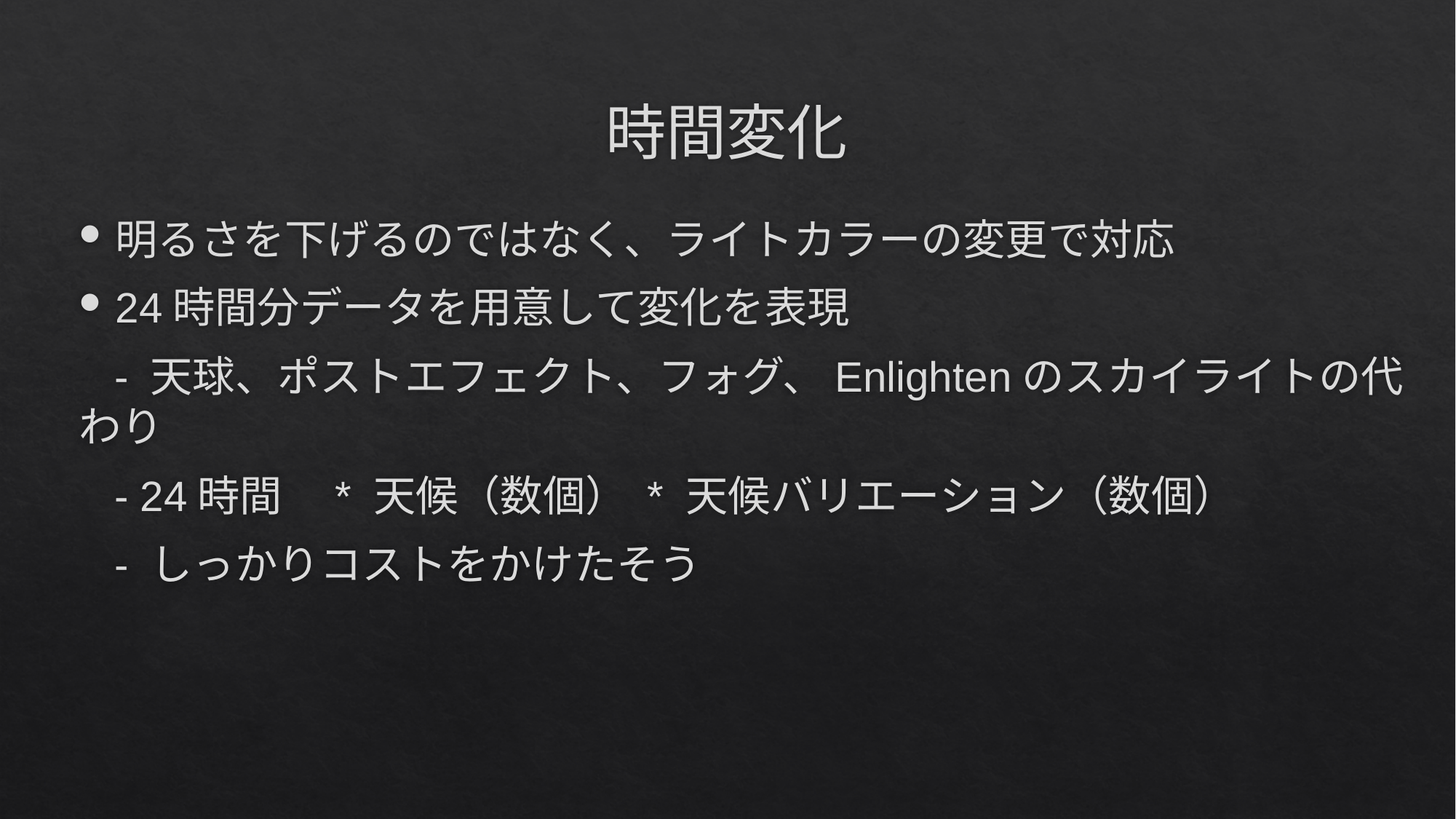

# 時間変化
明るさを下げるのではなく、ライトカラーの変更で対応
24時間分データを用意して変化を表現
   - 天球、ポストエフェクト、フォグ、Enlightenのスカイライトの代わり
   - 24時間　* 天候（数個） * 天候バリエーション（数個）
   - しっかりコストをかけたそう